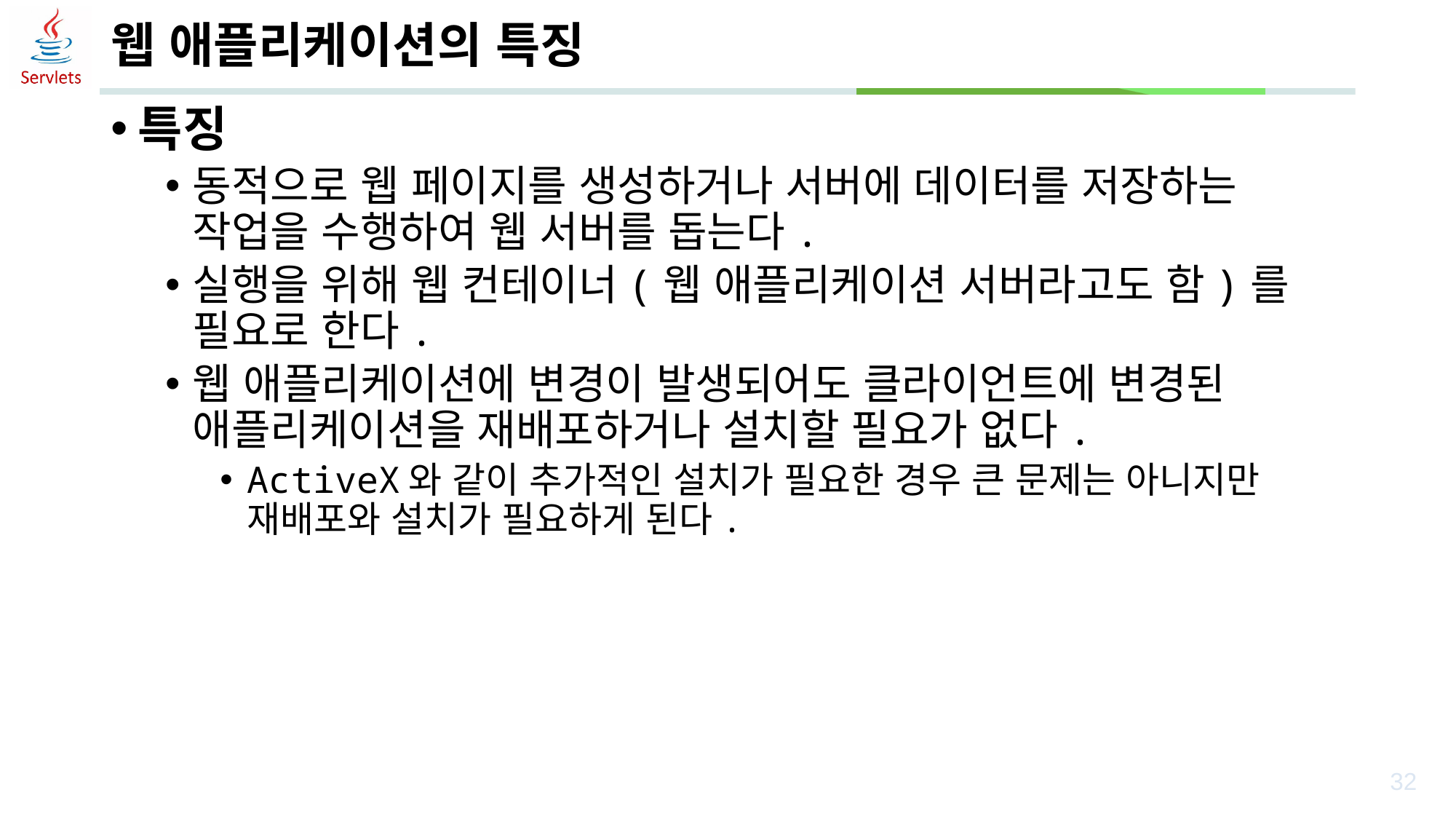

# 웹 애플리케이션의 특징
특징
동적으로 웹 페이지를 생성하거나 서버에 데이터를 저장하는 작업을 수행하여 웹 서버를 돕는다.
실행을 위해 웹 컨테이너(웹 애플리케이션 서버라고도 함)를 필요로 한다.
웹 애플리케이션에 변경이 발생되어도 클라이언트에 변경된 애플리케이션을 재배포하거나 설치할 필요가 없다.
ActiveX와 같이 추가적인 설치가 필요한 경우 큰 문제는 아니지만 재배포와 설치가 필요하게 된다.
32